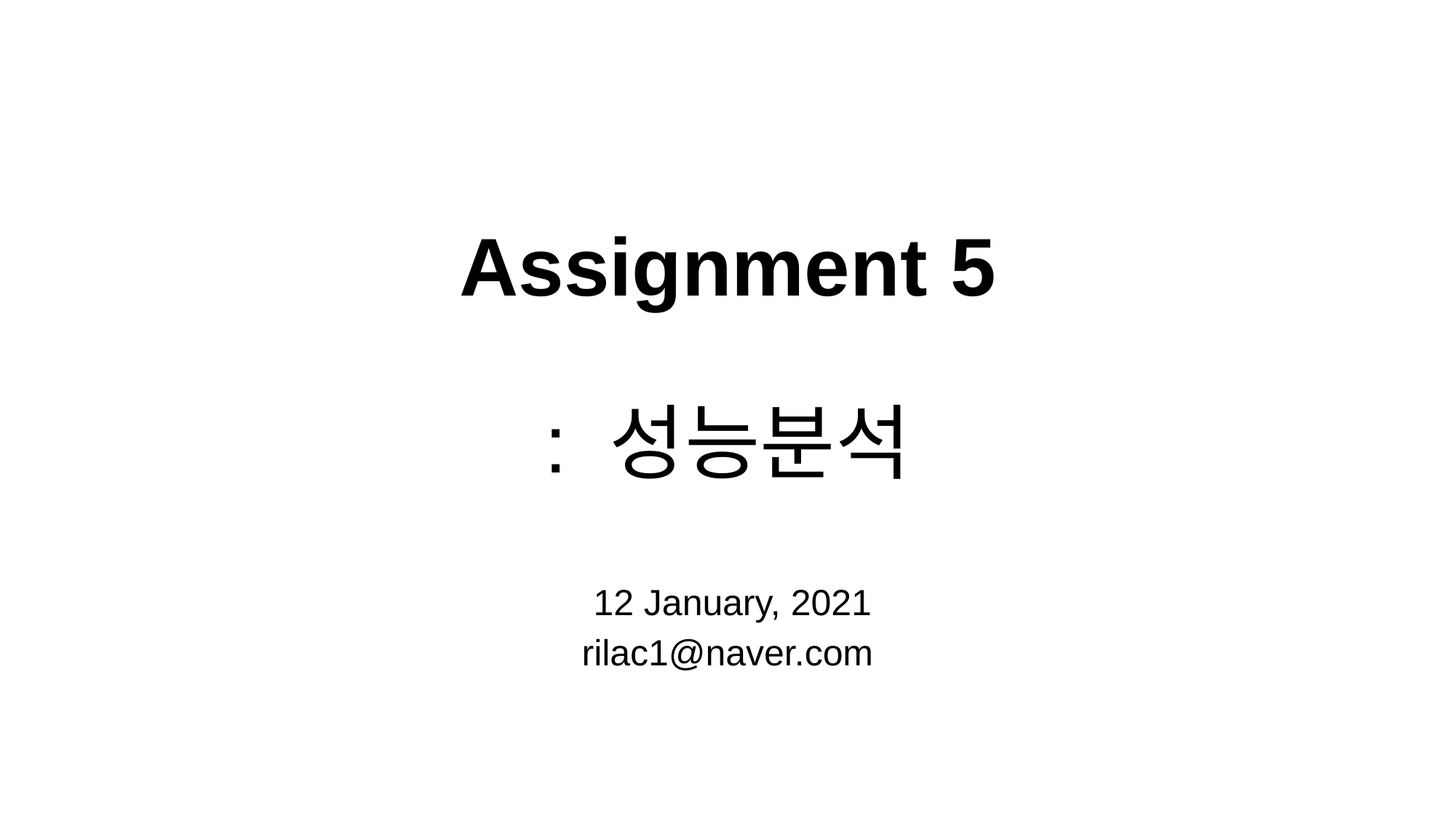

# Assignment 5 : 성능분석

 12 January, 2021
rilac1@naver.com